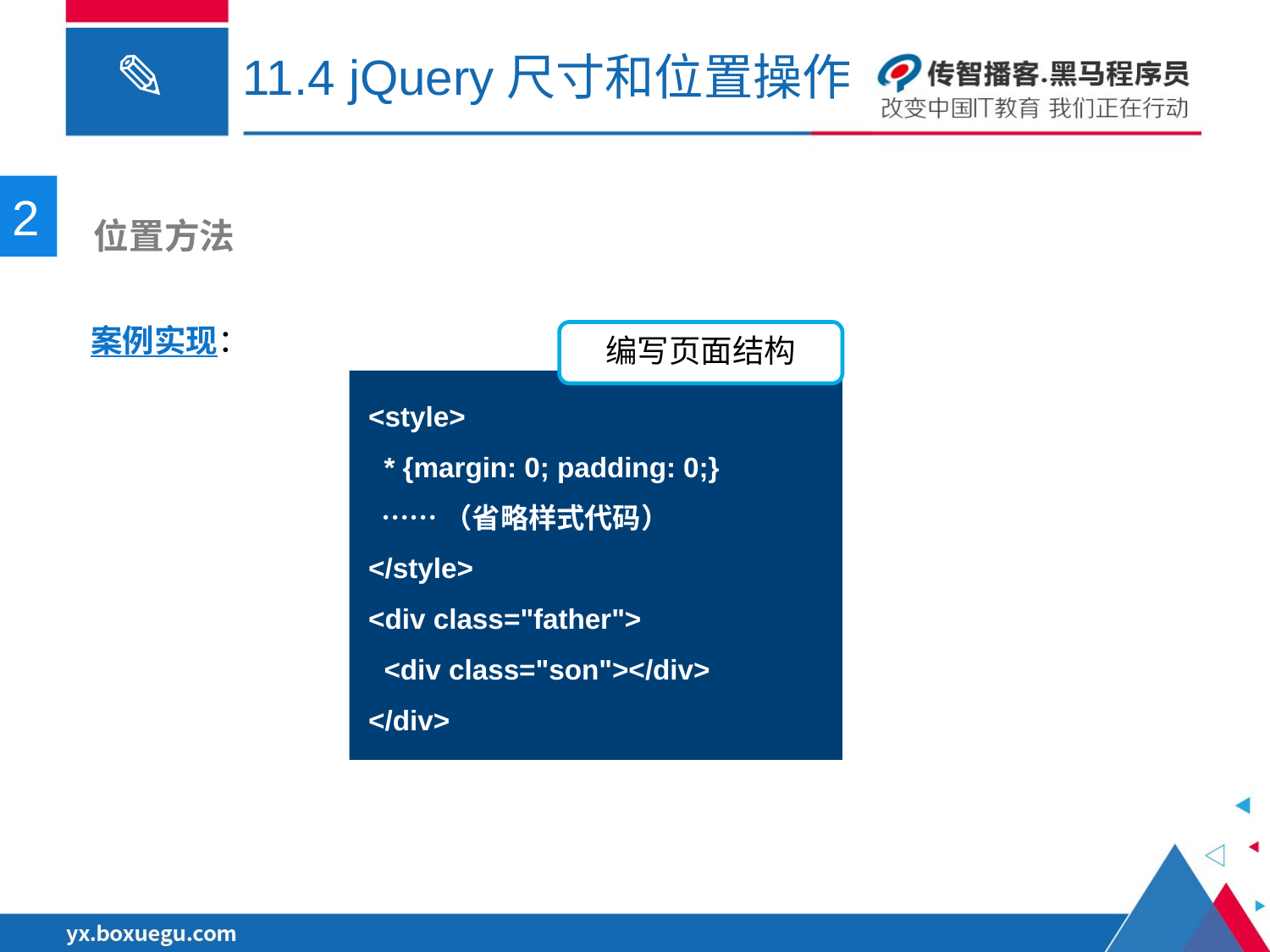

# 11.4 jQuery尺寸和位置操作

2
  位置方法
案例实现：
编写页面结构

<style>
  * {margin: 0; padding: 0;}
  ……（省略样式代码）
</style>
<div class="father">
  <div class="son"></div>
</div>